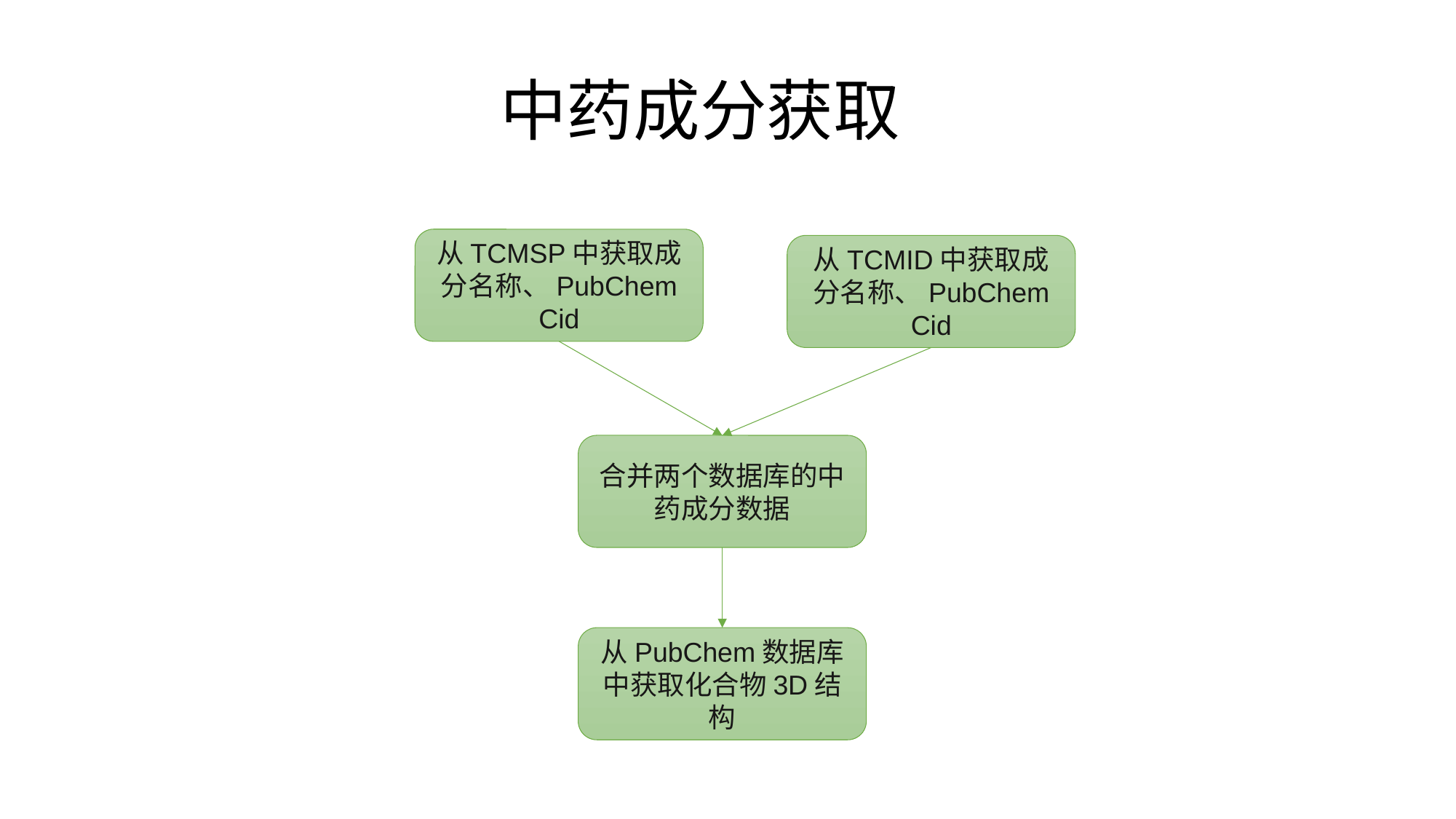

# 中药成分获取
从TCMSP中获取成分名称、PubChem Cid
从TCMID中获取成分名称、PubChem Cid
合并两个数据库的中药成分数据
从PubChem数据库中获取化合物3D结构